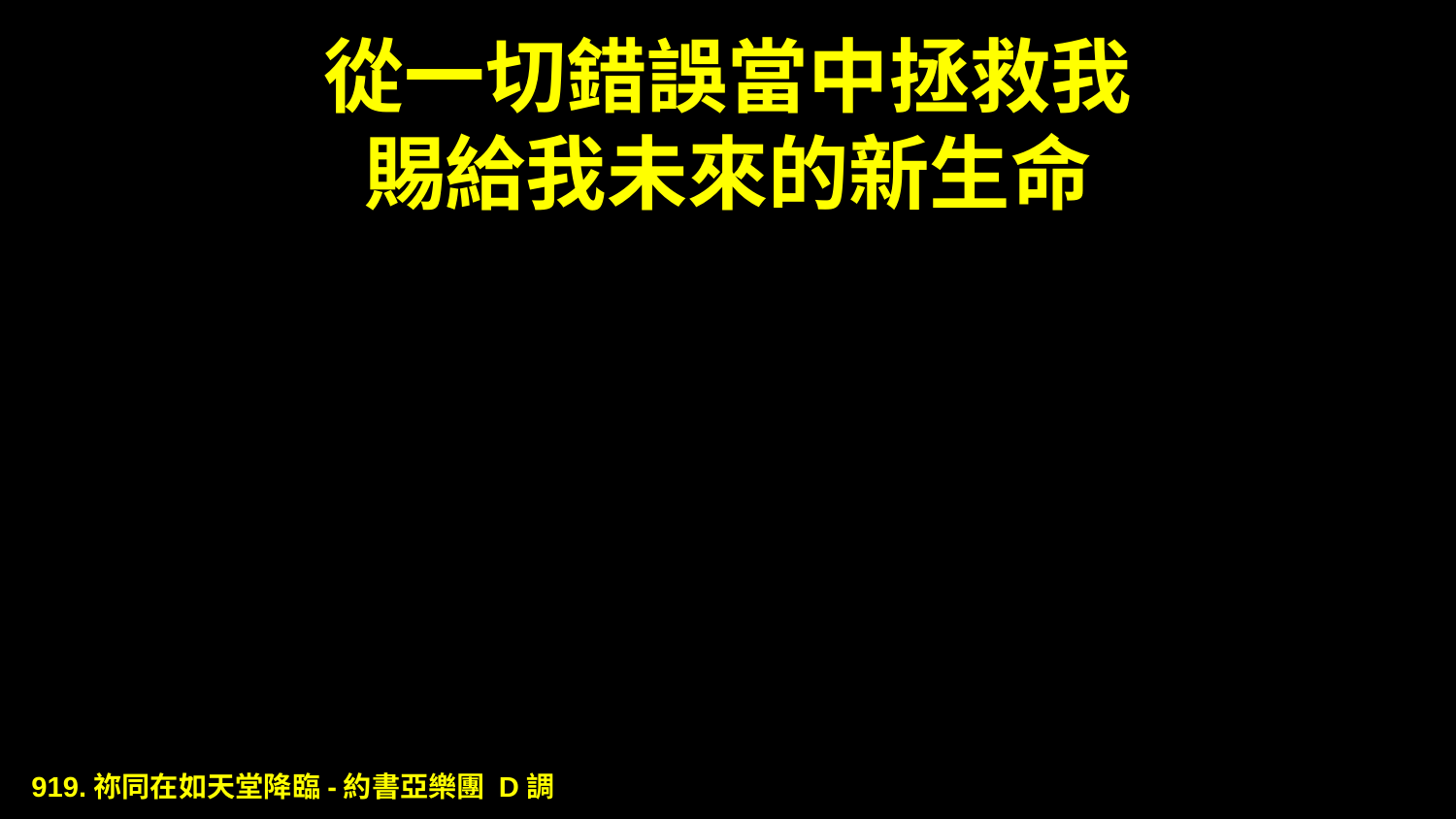

# 從一切錯誤當中拯救我 賜給我未來的新生命
919.祢同在如天堂降臨-約書亞樂團 D調